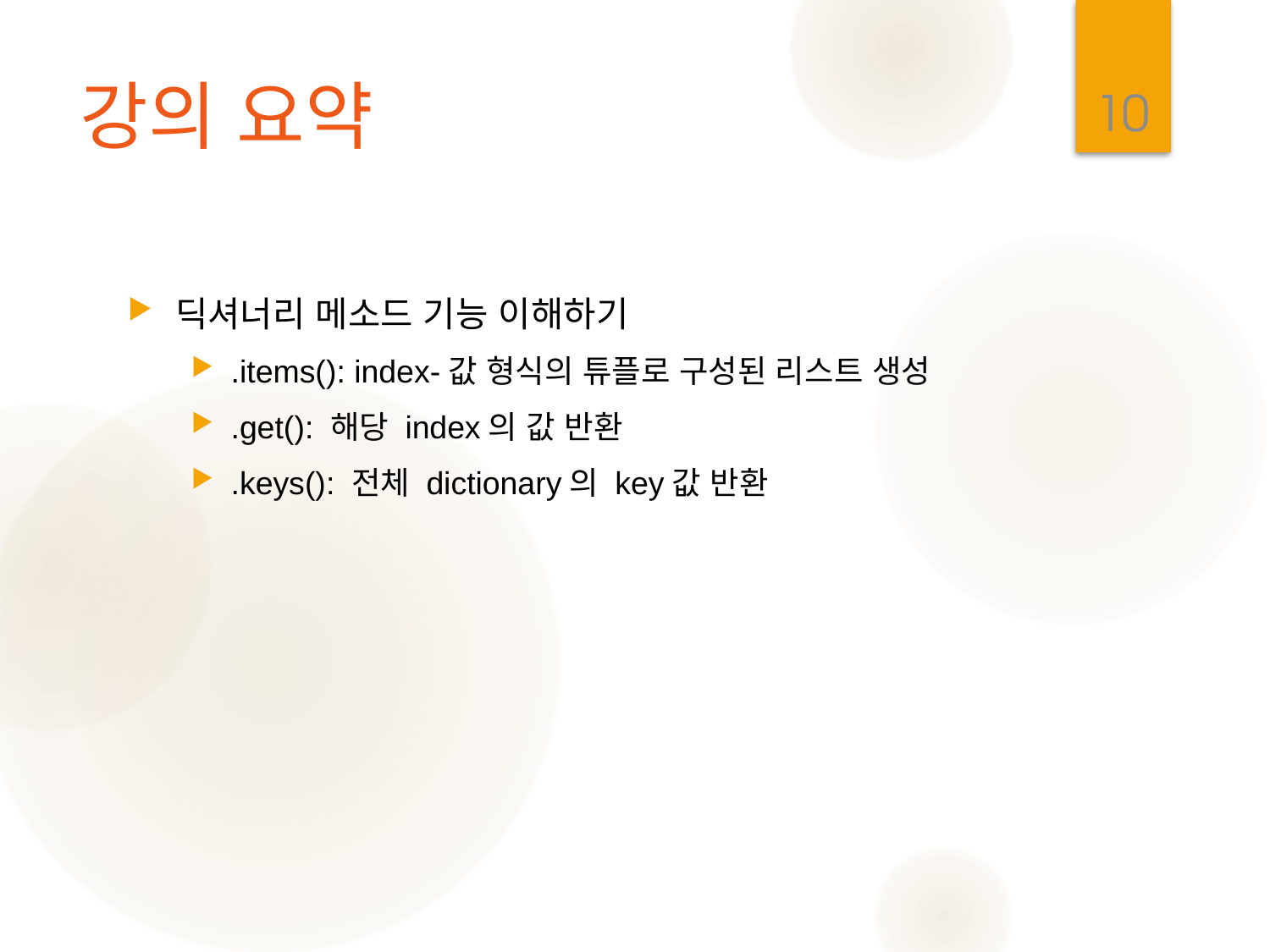

10
# 강의 요약
딕셔너리 메소드 기능 이해하기
.items(): index-값 형식의 튜플로 구성된 리스트 생성
.get(): 해당 index의 값 반환
.keys(): 전체 dictionary의 key값 반환